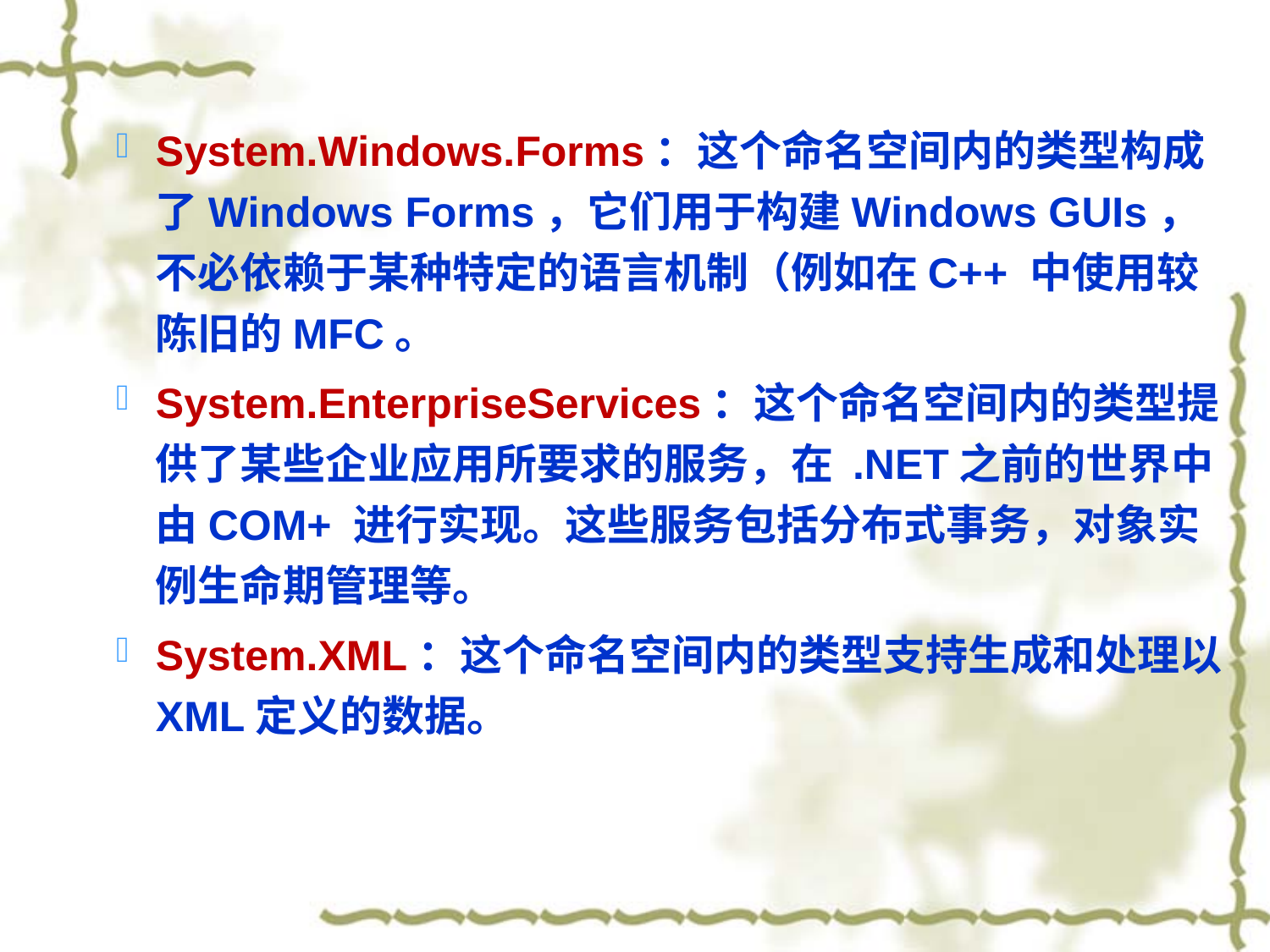

System.Windows.Forms：这个命名空间内的类型构成了Windows Forms，它们用于构建Windows GUIs，不必依赖于某种特定的语言机制（例如在C++ 中使用较陈旧的MFC。
System.EnterpriseServices：这个命名空间内的类型提供了某些企业应用所要求的服务，在 .NET之前的世界中由COM+ 进行实现。这些服务包括分布式事务，对象实例生命期管理等。
System.XML：这个命名空间内的类型支持生成和处理以XML定义的数据。